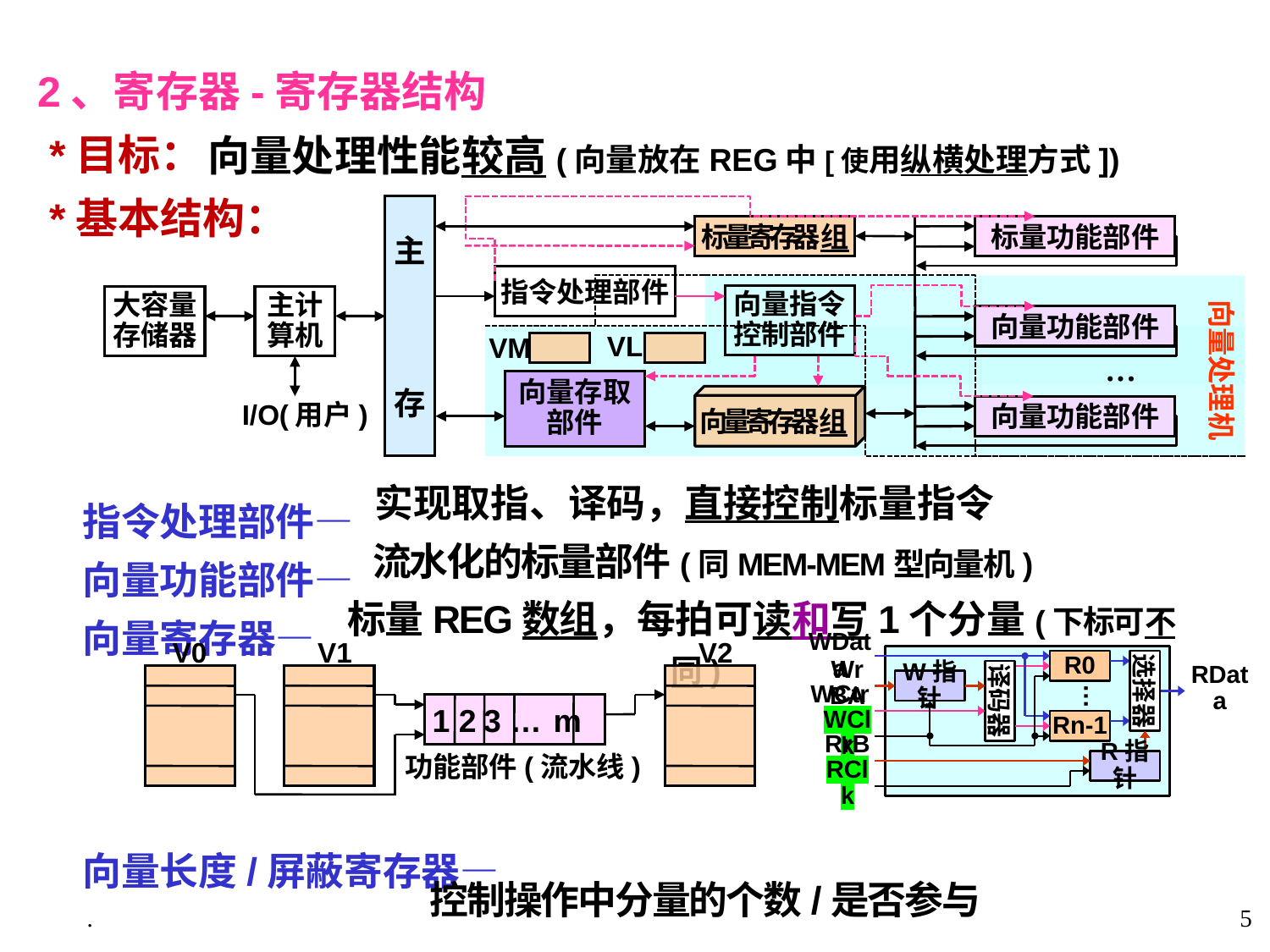

2、寄存器-寄存器结构
 *目标：
 *基本结构：

    指令处理部件—
    向量功能部件—
    向量寄存器—

    向量长度/屏蔽寄存器—
向量处理性能较高(向量放在REG中[使用纵横处理方式])
主

存
标量寄存器组
标量功能部件
指令处理部件

向量指令
控制部件
主计
算机
大容量
存储器
向量处理机
向量功能部件

VL

VM
···
向量存取
部件
向量寄存器组
向量功能部件
I/O(用户)
  实现取指、译码，直接控制标量指令
  流水化的标量部件(同MEM-MEM型向量机)
标量REG数组，每拍可读和写1个分量(下标可不同)

          控制操作中分量的个数/是否参与
V0
V1
V2

WData

R0
选择器
译码器
WrBA
W指针
RData
…
WCtrl
Rn-1
WClk
RrBA
R指针
RClk
1 2 3 …  m
功能部件(流水线)
.
5